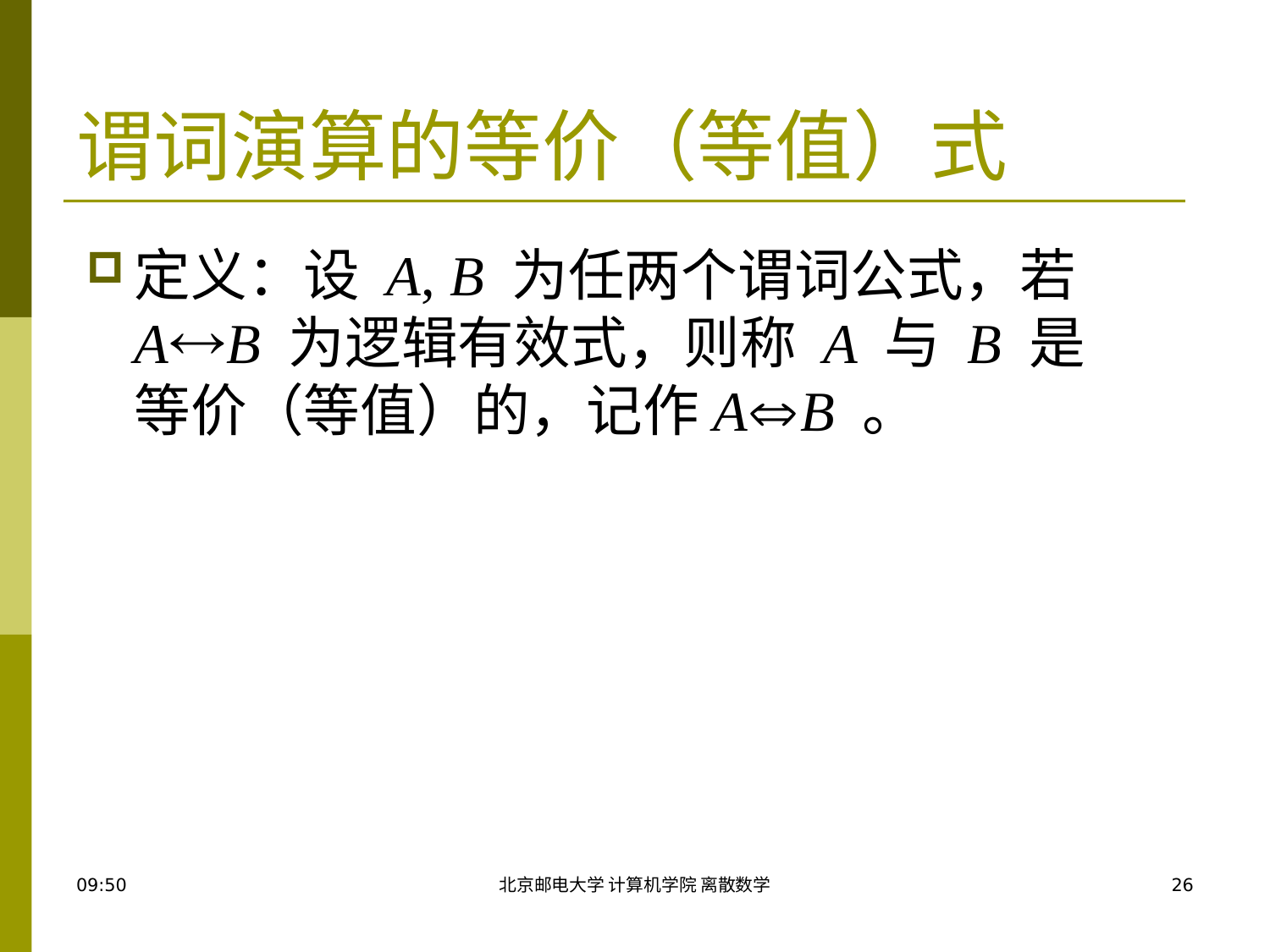

# 谓词演算的等价（等值）式
定义：设 A, B 为任两个谓词公式，若 A↔B 为逻辑有效式，则称 A 与 B 是等价（等值）的，记作A⇔B 。
09:50
北京邮电大学 计算机学院 离散数学
26